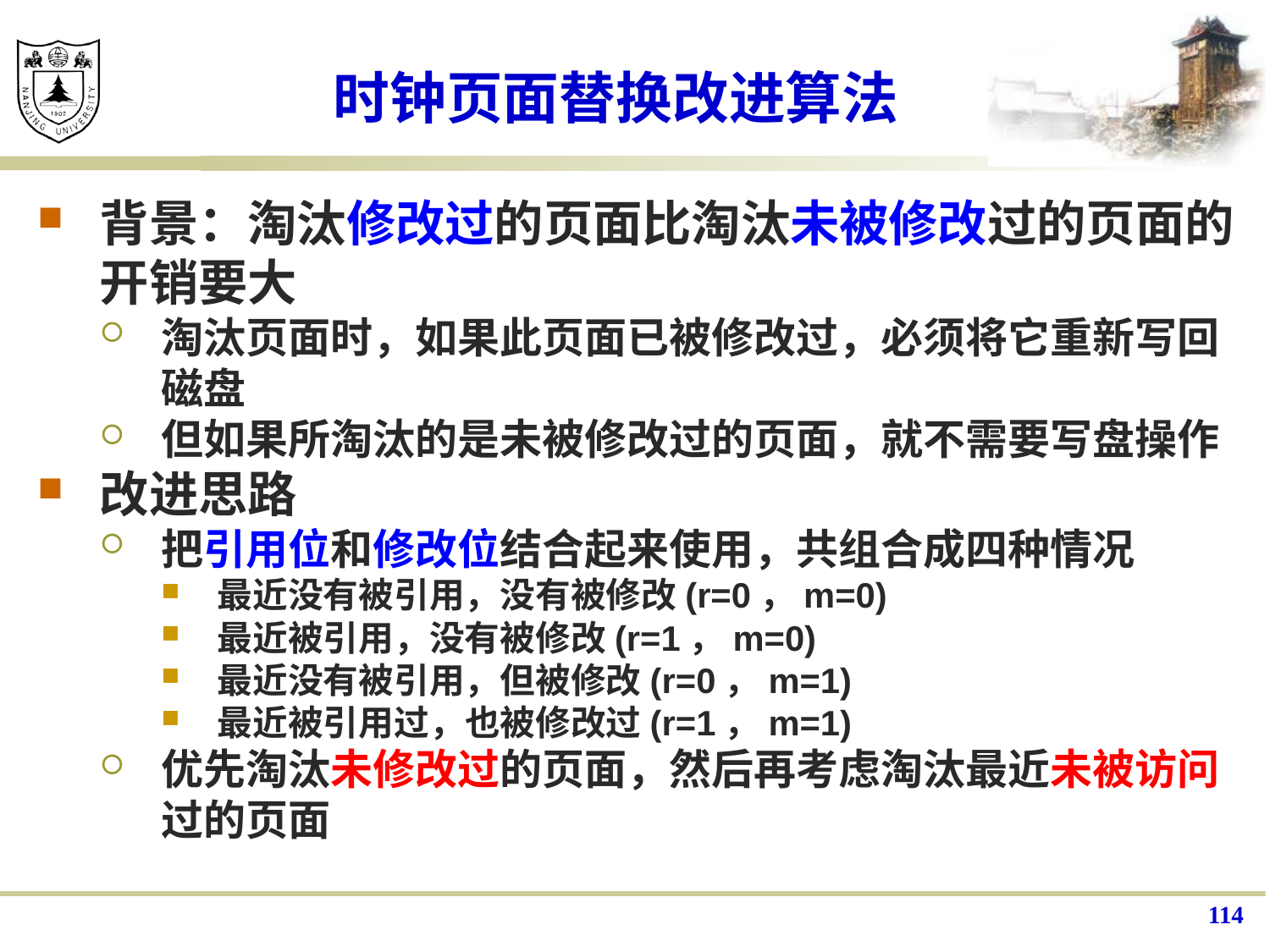

# 时钟页面替换改进算法
背景：淘汰修改过的页面比淘汰未被修改过的页面的开销要大
淘汰页面时，如果此页面已被修改过，必须将它重新写回磁盘
但如果所淘汰的是未被修改过的页面，就不需要写盘操作
改进思路
把引用位和修改位结合起来使用，共组合成四种情况
最近没有被引用，没有被修改(r=0，m=0)
最近被引用，没有被修改(r=1，m=0)
最近没有被引用，但被修改(r=0，m=1)
最近被引用过，也被修改过(r=1，m=1)
优先淘汰未修改过的页面，然后再考虑淘汰最近未被访问过的页面
114